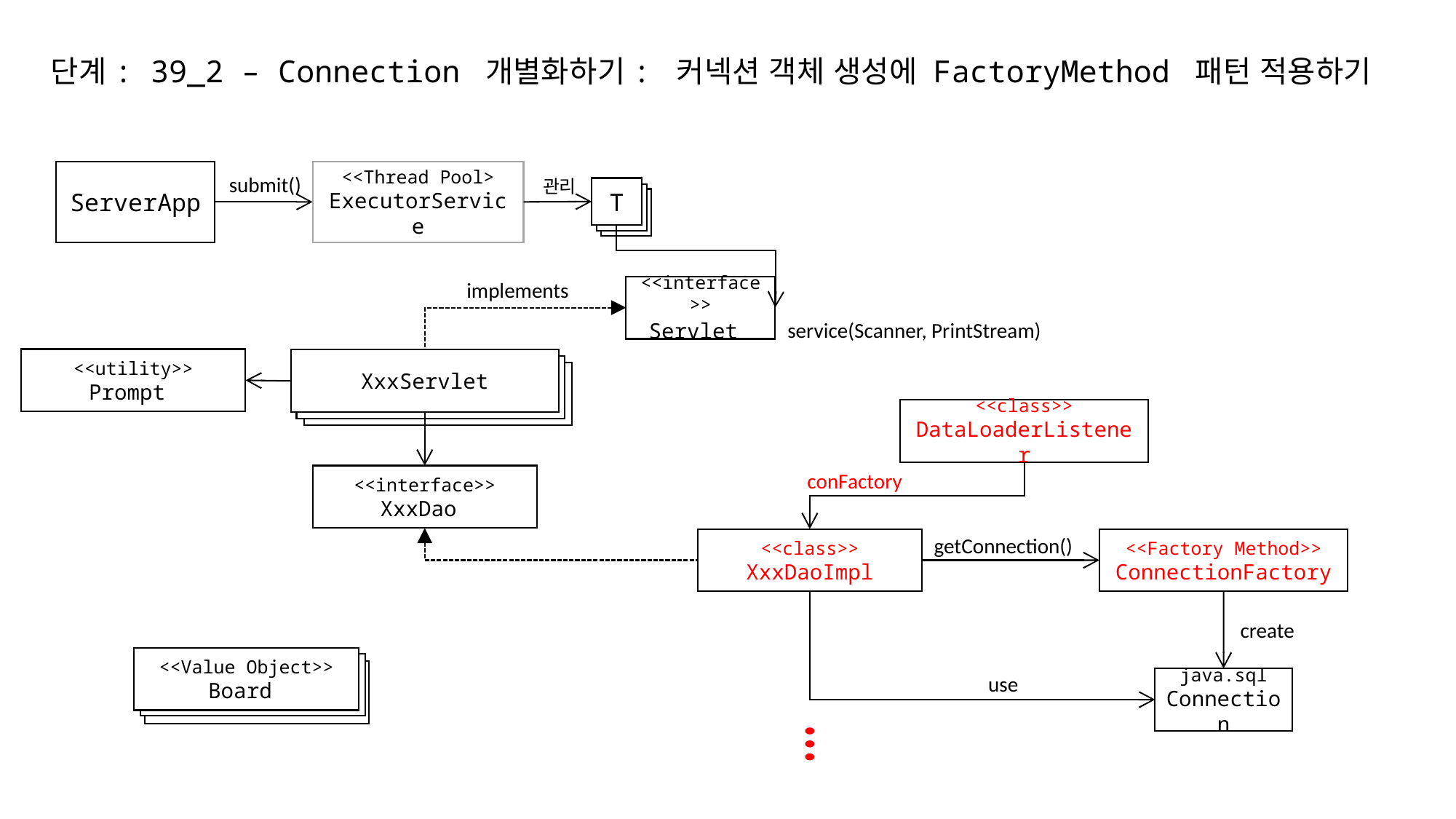

단계: 39_2 – Connection 개별화하기: 커넥션 객체 생성에 FactoryMethod 패턴 적용하기
ServerApp
<<Thread Pool>
ExecutorService
submit()
관리
T
T
T
implements
<<interface>>
Servlet
service(Scanner, PrintStream)
<<utility>>
Prompt
XxxServlet
PhotoBoardListServlet
PhotoBoardListServlet
<<class>>
DataLoaderListener
conFactory
<<interface>>
XxxDao
getConnection()
<<class>>
XxxDaoImpl
<<Factory Method>>
ConnectionFactory
create
<<Value Object>>
Board
<<Value Object>>
PhotoFile
<<Value Object>>
PhotoFile
use
java.sql
Connection